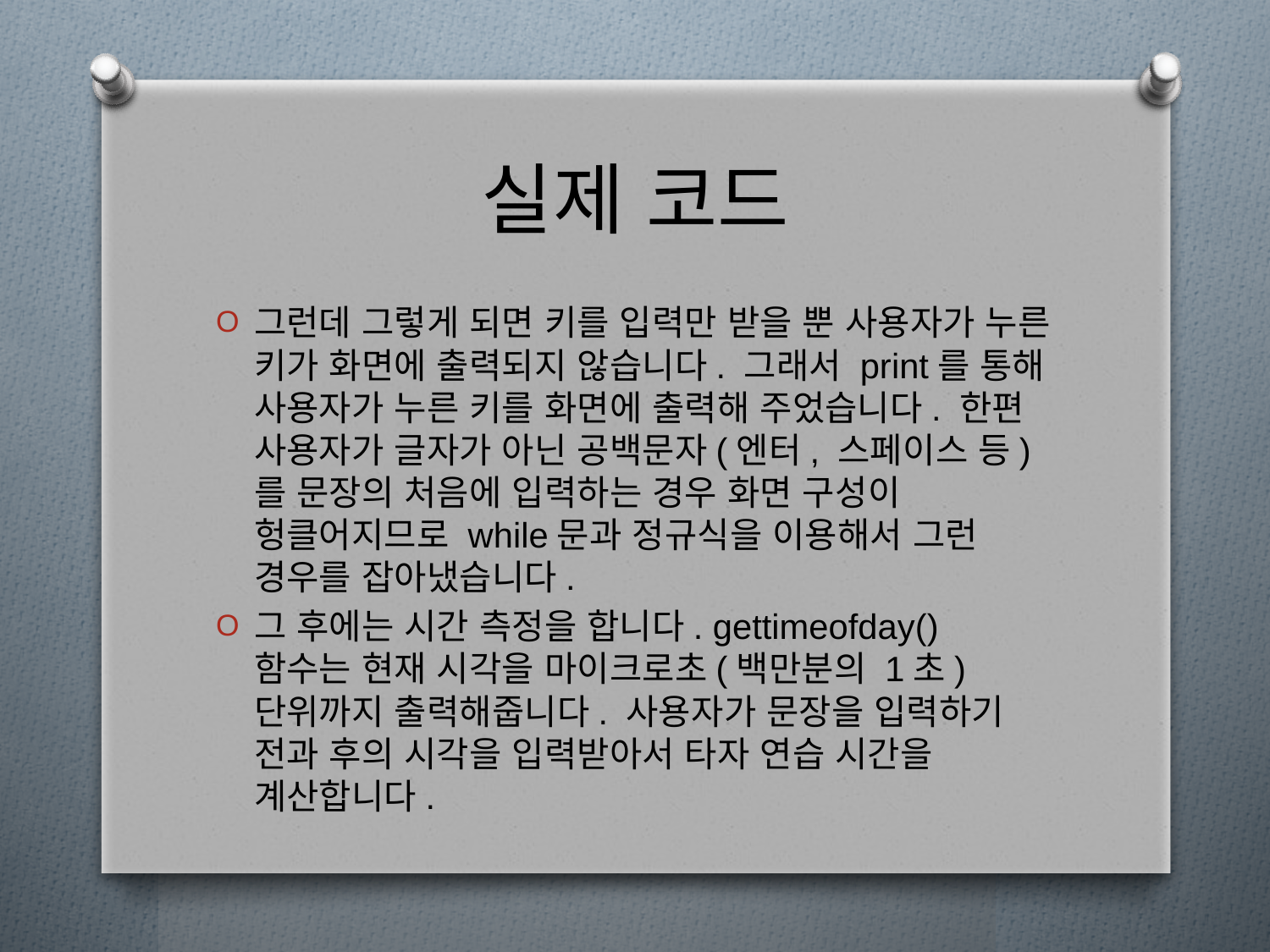

# 실제 코드
그런데 그렇게 되면 키를 입력만 받을 뿐 사용자가 누른 키가 화면에 출력되지 않습니다. 그래서 print를 통해 사용자가 누른 키를 화면에 출력해 주었습니다. 한편 사용자가 글자가 아닌 공백문자(엔터, 스페이스 등)를 문장의 처음에 입력하는 경우 화면 구성이 헝클어지므로 while문과 정규식을 이용해서 그런 경우를 잡아냈습니다.
그 후에는 시간 측정을 합니다. gettimeofday() 함수는 현재 시각을 마이크로초(백만분의 1초) 단위까지 출력해줍니다. 사용자가 문장을 입력하기 전과 후의 시각을 입력받아서 타자 연습 시간을 계산합니다.